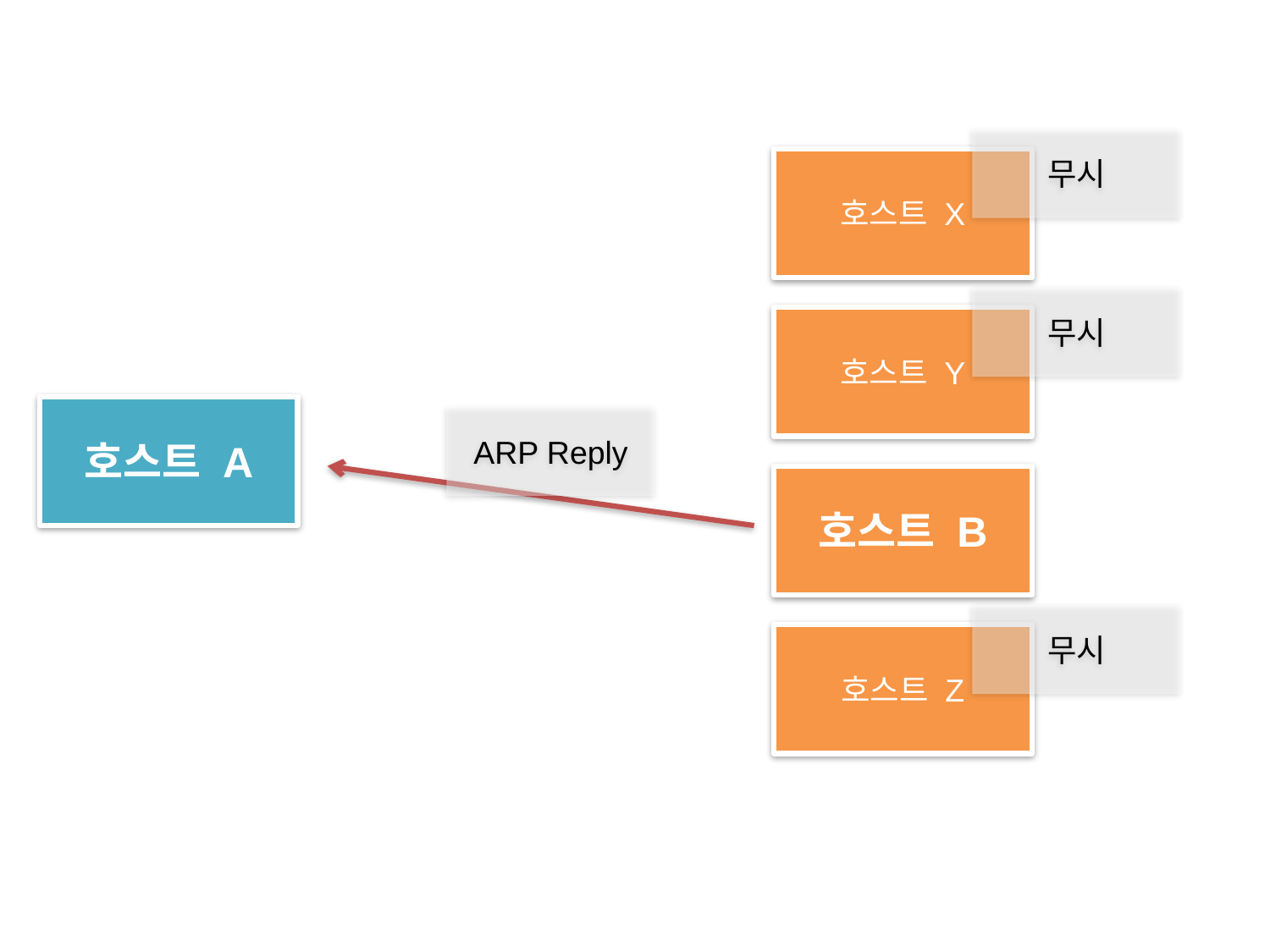

무시
호스트 X
무시
호스트 Y
호스트 A
ARP Reply
호스트 B
무시
호스트 Z